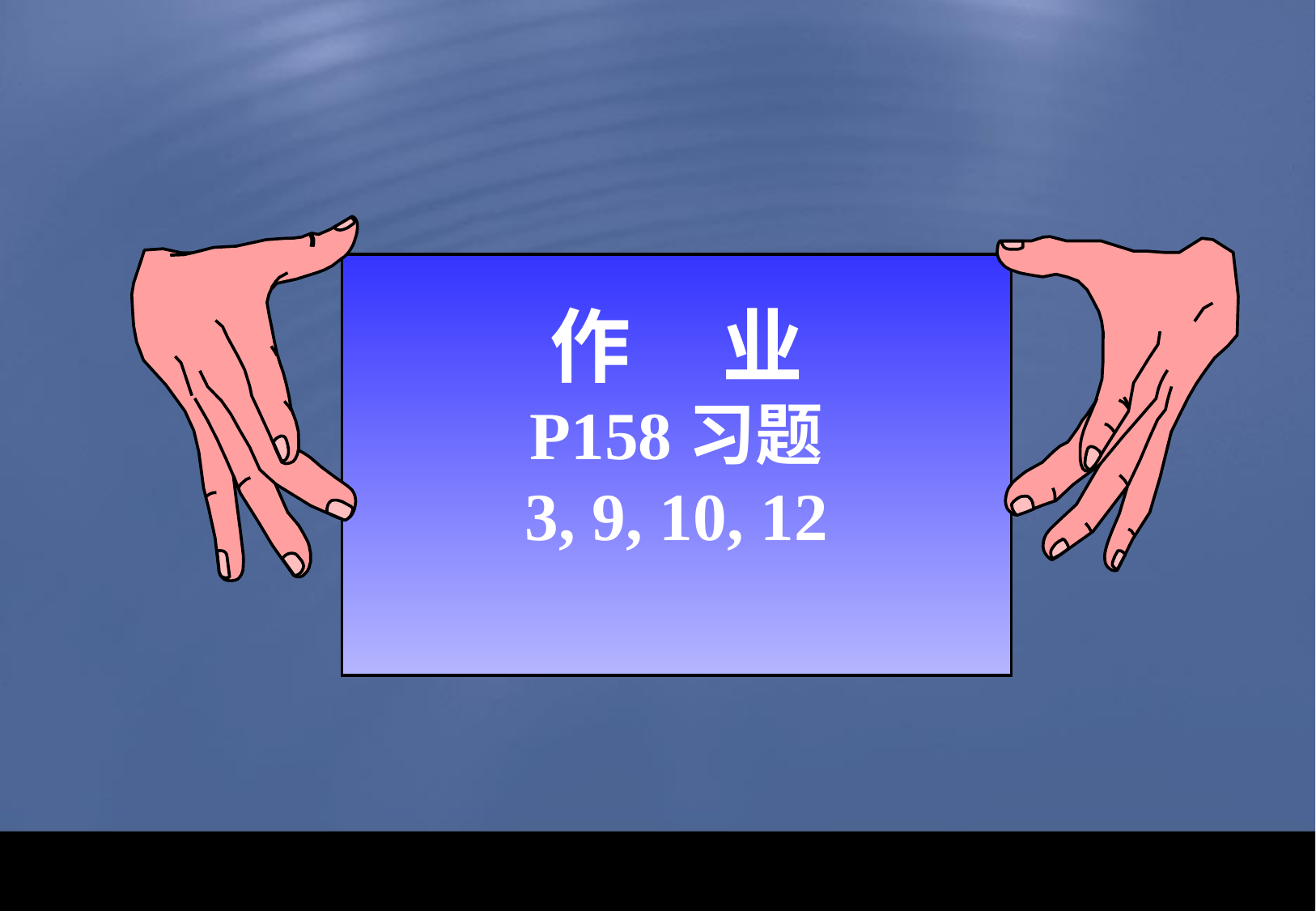

作     业
P158习题
3, 9, 10, 12